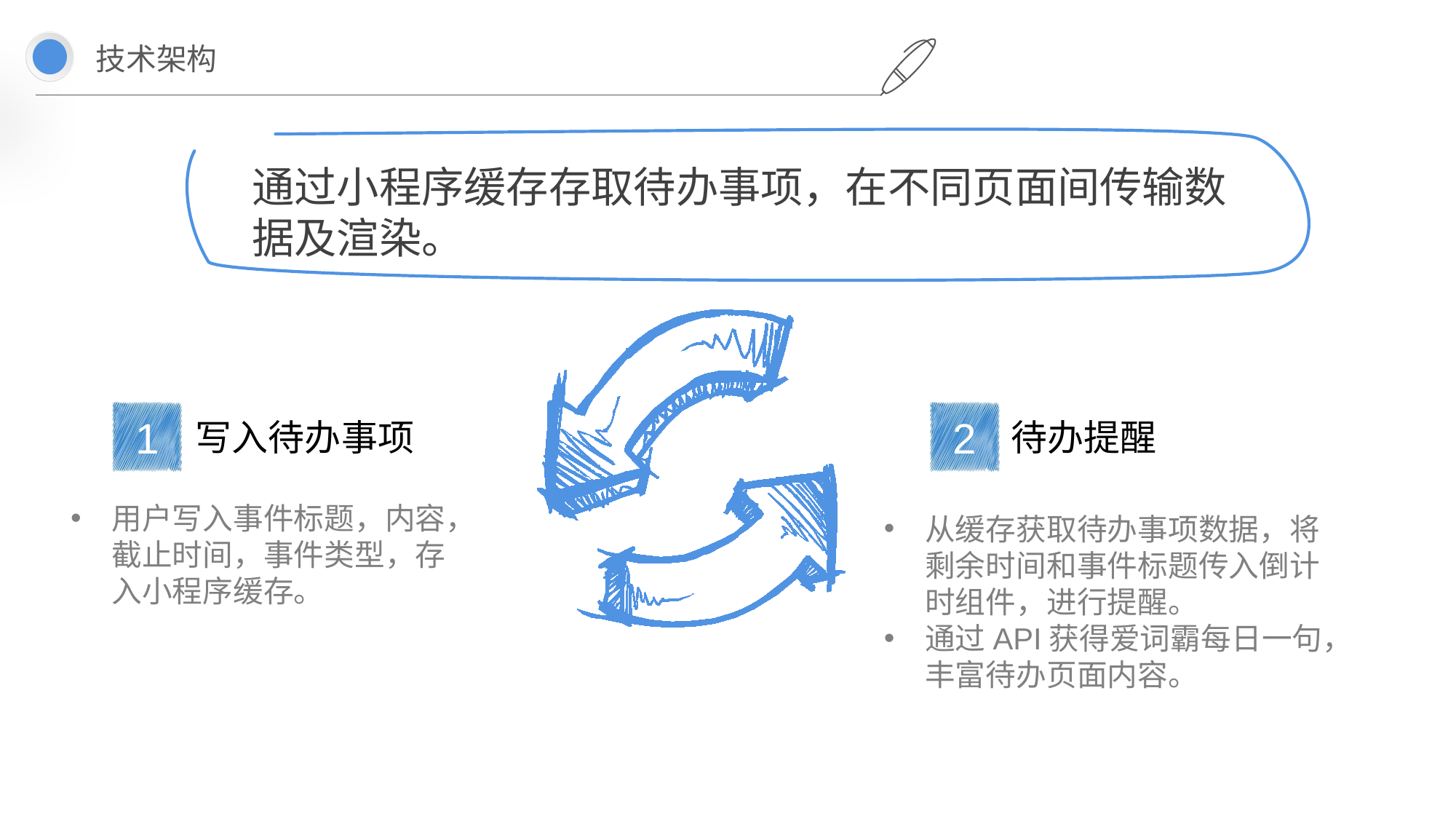

技术架构

通过小程序缓存存取待办事项，在不同页面间传输数据及渲染。

1
2
写入待办事项
待办提醒

用户写入事件标题，内容，截止时间，事件类型，存入小程序缓存。
从缓存获取待办事项数据，将剩余时间和事件标题传入倒计时组件，进行提醒。
通过API获得爱词霸每日一句，丰富待办页面内容。